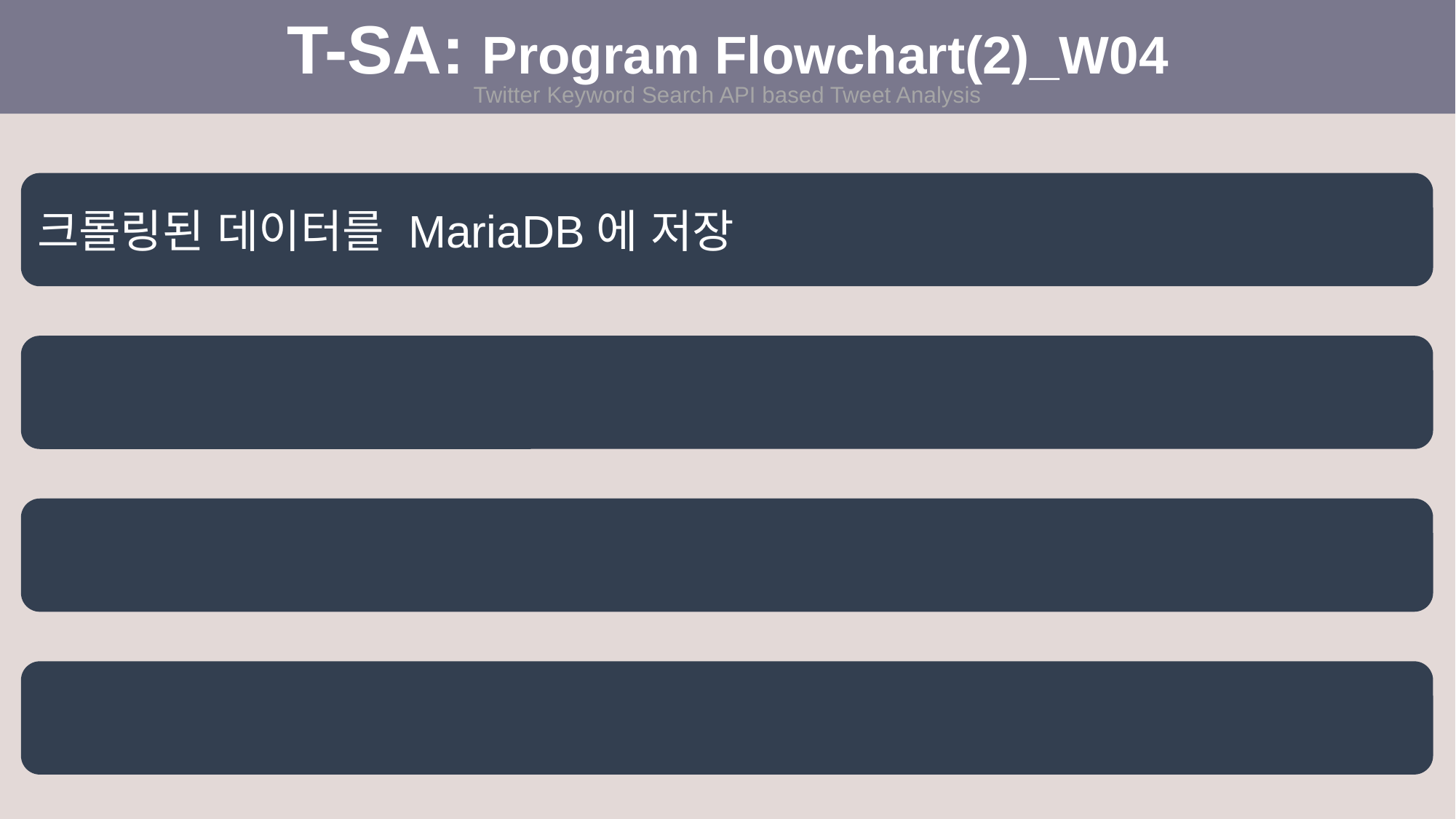

T-SA: Program Flowchart(2)_W04
Twitter Keyword Search API based Tweet Analysis

크롤링된 데이터를 MariaDB에 저장